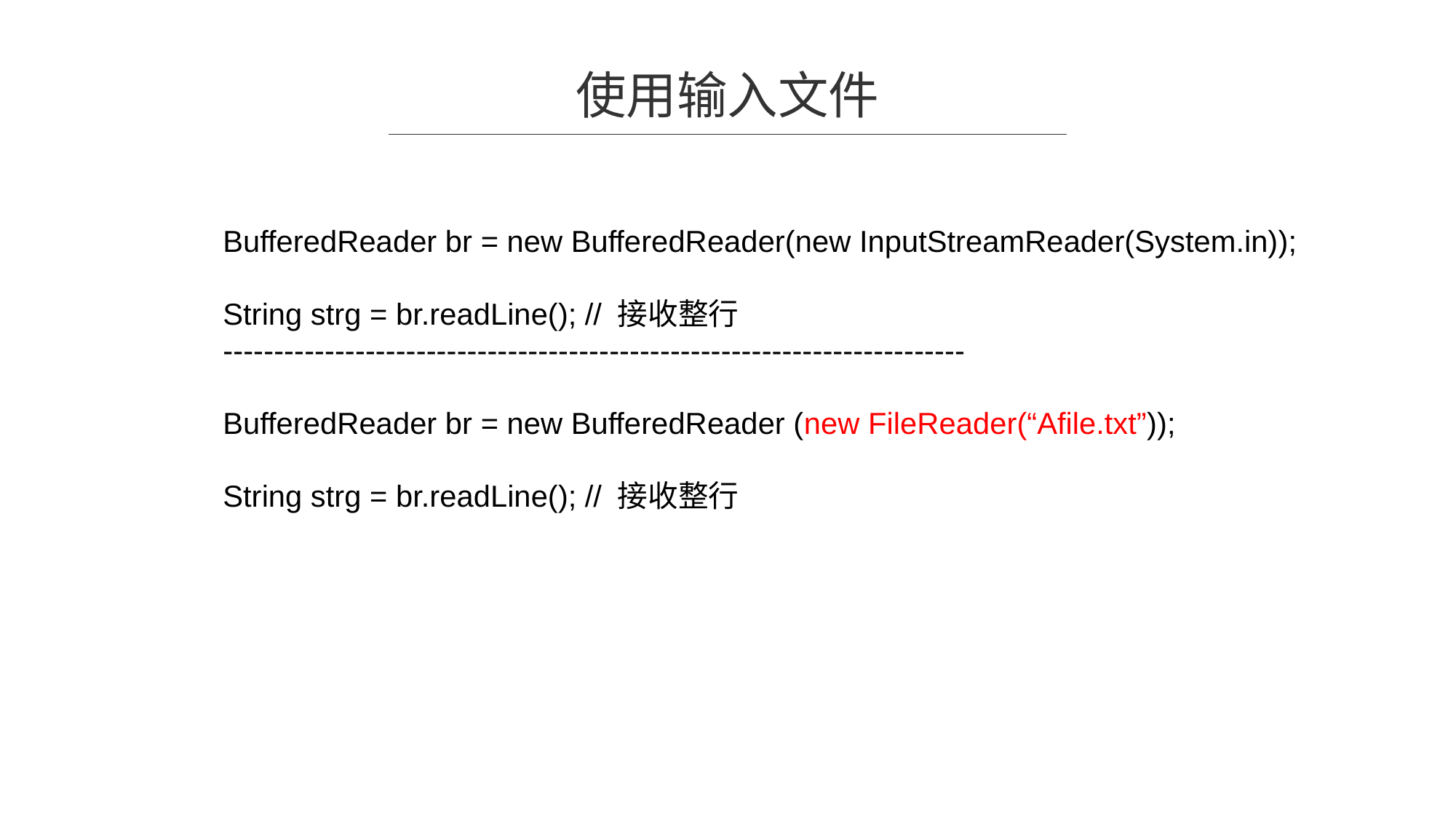

使用输入文件
BufferedReader br = new BufferedReader(new InputStreamReader(System.in));

String strg = br.readLine(); // 接收整行
-------------------------------------------------------------------------

BufferedReader br = new BufferedReader (new FileReader(“Afile.txt”));

String strg = br.readLine(); // 接收整行